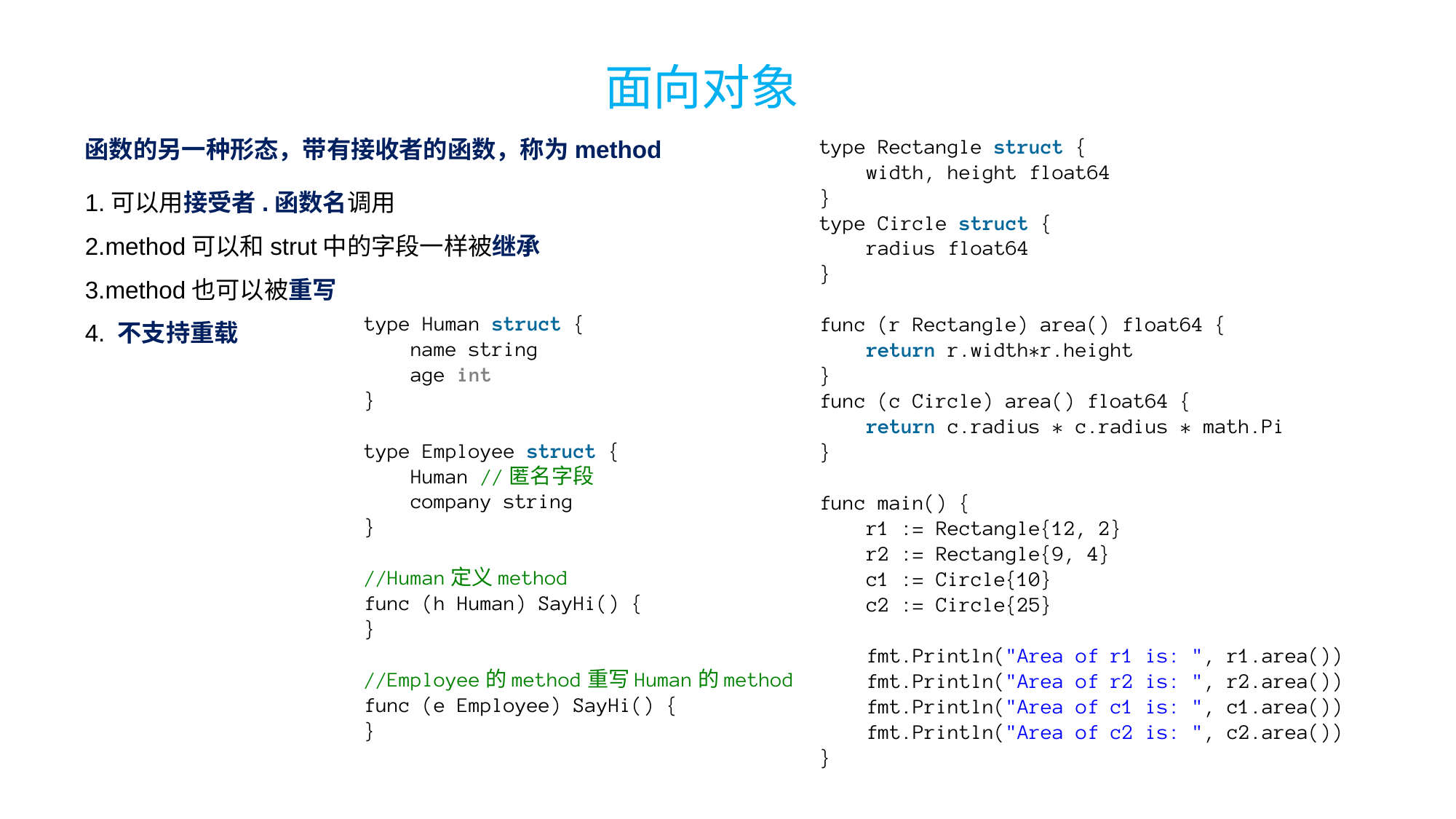

面向对象
函数的另一种形态，带有接收者的函数，称为method
1.可以用接受者.函数名调用
2.method可以和strut中的字段一样被继承
3.method也可以被重写
4. 不支持重载
type Rectangle struct {
    width, height float64
}
type Circle struct {
    radius float64
}

func (r Rectangle) area() float64 {
    return r.width*r.height
}
func (c Circle) area() float64 {
    return c.radius * c.radius * math.Pi
}

func main() {
    r1 := Rectangle{12, 2}
    r2 := Rectangle{9, 4}
    c1 := Circle{10}
    c2 := Circle{25}

    fmt.Println("Area of r1 is: ", r1.area())
    fmt.Println("Area of r2 is: ", r2.area())
    fmt.Println("Area of c1 is: ", c1.area())
    fmt.Println("Area of c2 is: ", c2.area())
}
type Human struct {
    name string
    age int
}

type Employee struct {
    Human //匿名字段
    company string
}

//Human定义method
func (h Human) SayHi() {
}

//Employee的method重写Human的method
func (e Employee) SayHi() {
}